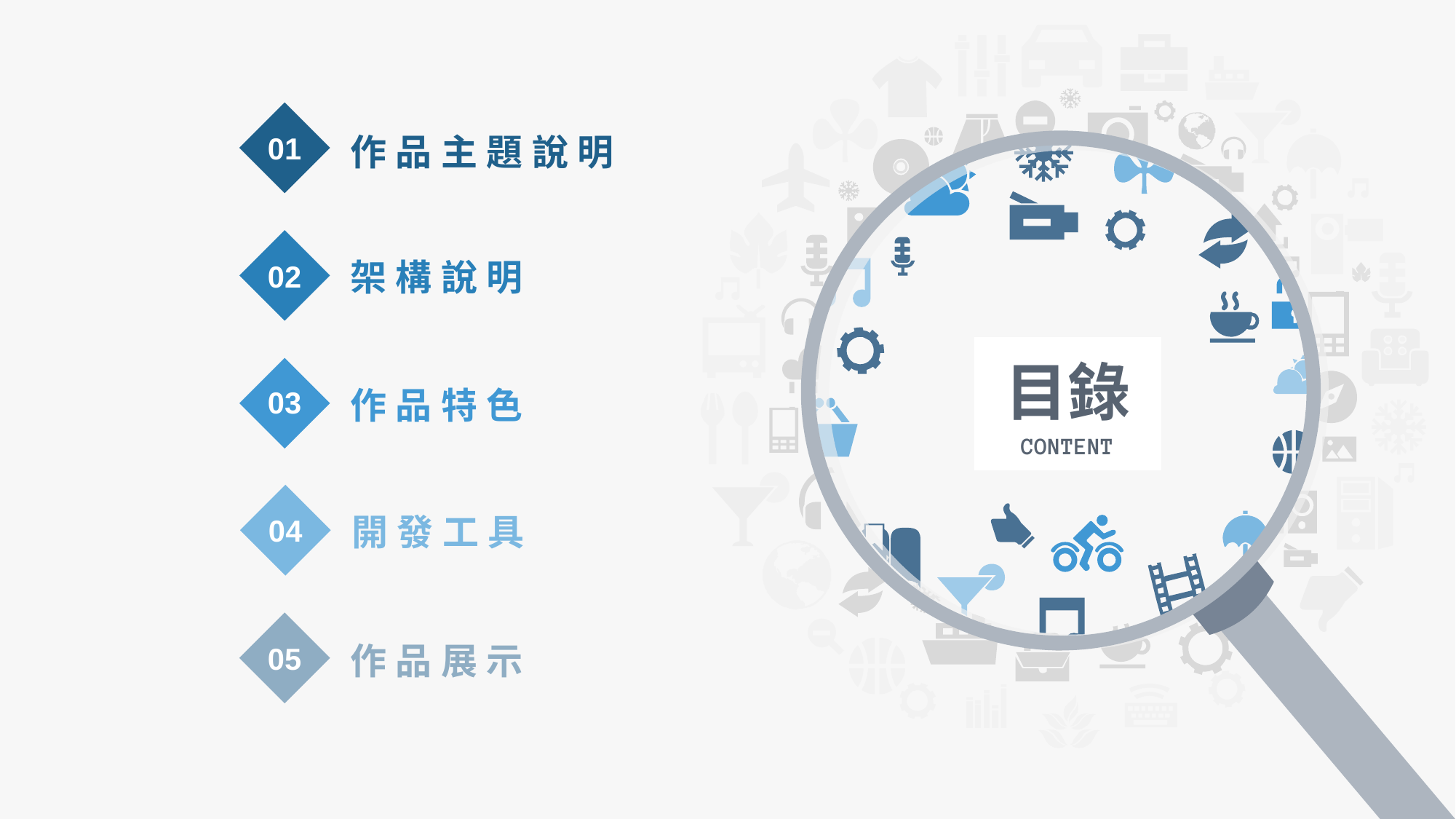

01
作品主題說明
02
架構說明
03
作品特色
04
開發工具
05
作品展示
目錄
CONTENT